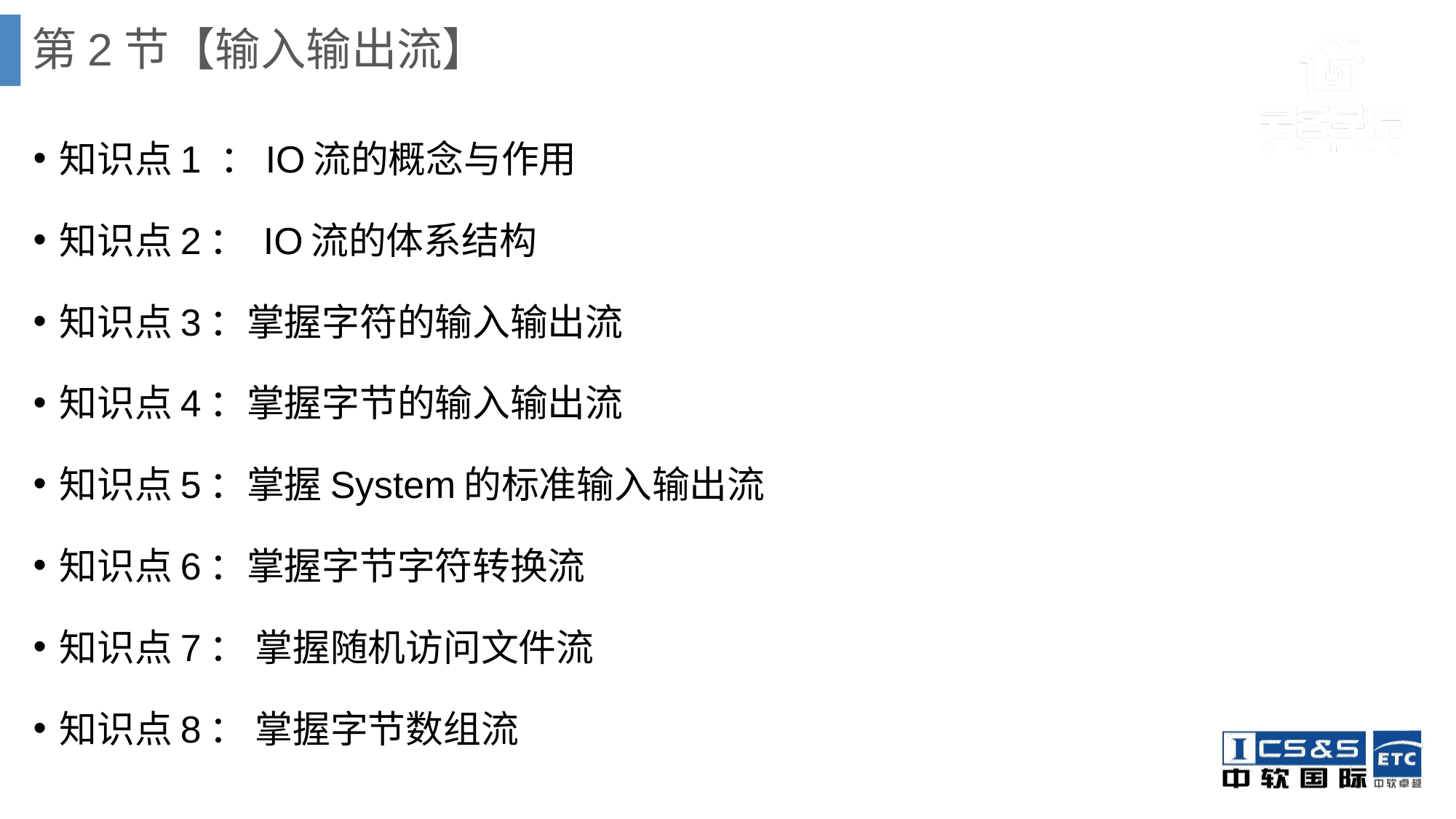

# 第2节【输入输出流】
知识点1 ：IO流的概念与作用
知识点2： IO流的体系结构
知识点3：掌握字符的输入输出流
知识点4：掌握字节的输入输出流
知识点5：掌握System的标准输入输出流
知识点6：掌握字节字符转换流
知识点7： 掌握随机访问文件流
知识点8： 掌握字节数组流